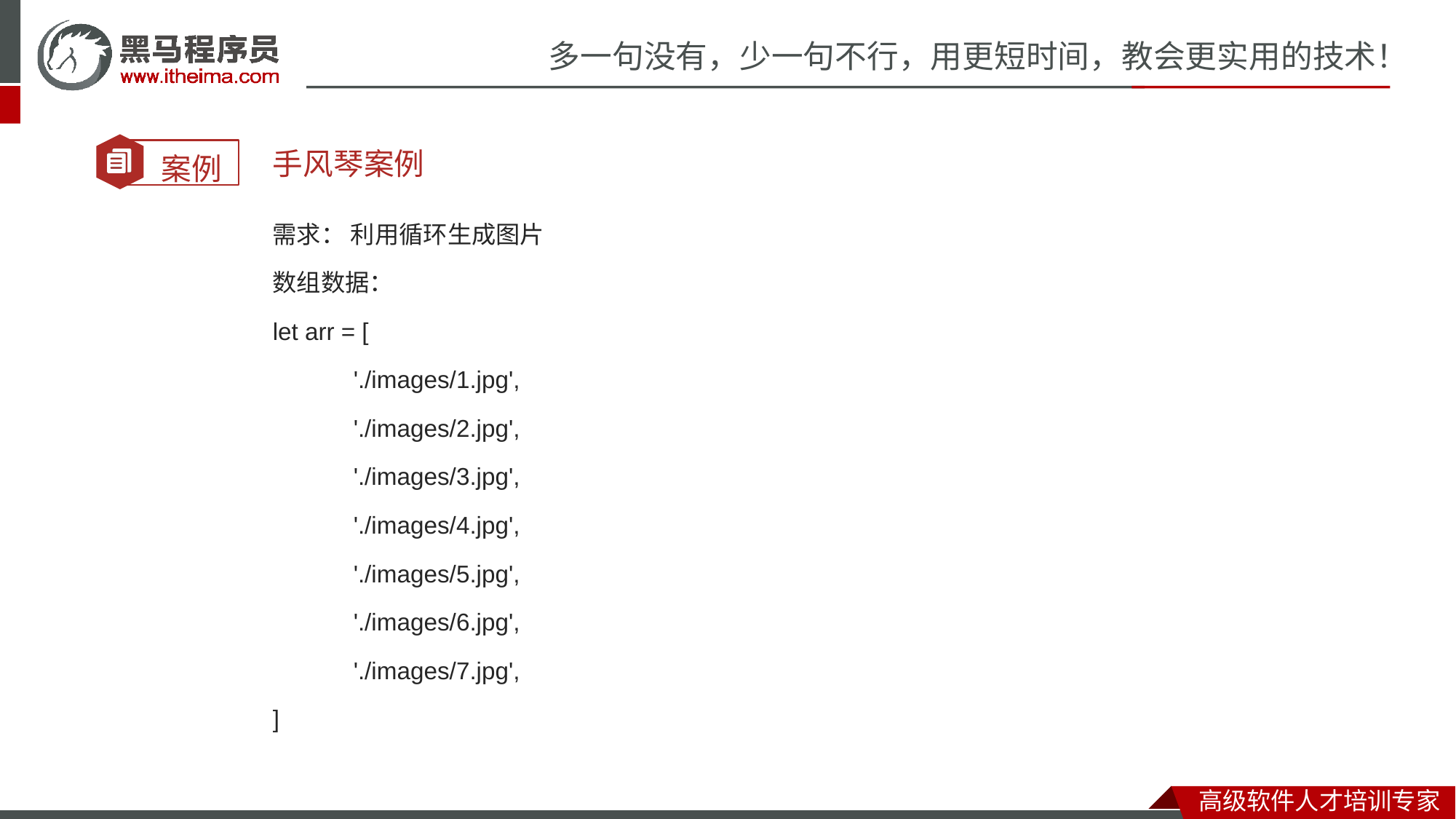

手风琴案例
需求： 利用循环生成图片
数组数据：
let arr = [
            './images/1.jpg',
            './images/2.jpg',
            './images/3.jpg',
            './images/4.jpg',
            './images/5.jpg',
            './images/6.jpg',
            './images/7.jpg',
]